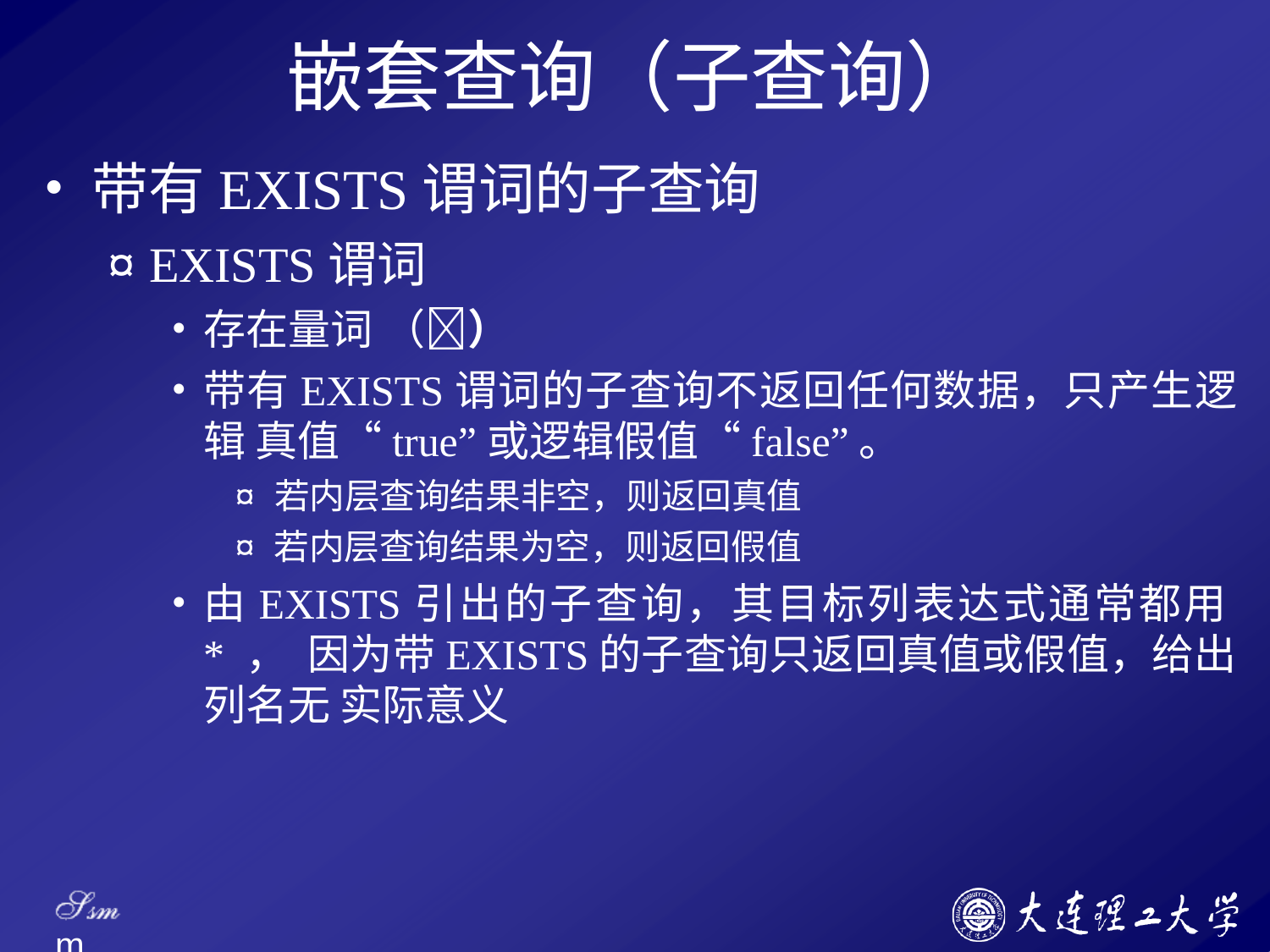

# 嵌套查询（子查询）
带有EXISTS谓词的子查询
¤ EXISTS谓词
存在量词（∃）
带有EXISTS谓词的子查询不返回任何数据，只产生逻辑 真值“true”或逻辑假值“false”。
¤ 若内层查询结果非空，则返回真值
¤ 若内层查询结果为空，则返回假值
由EXISTS引出的子查询，其目标列表达式通常都用* ，  因为带EXISTS的子查询只返回真值或假值，给出列名无 实际意义

Ssm